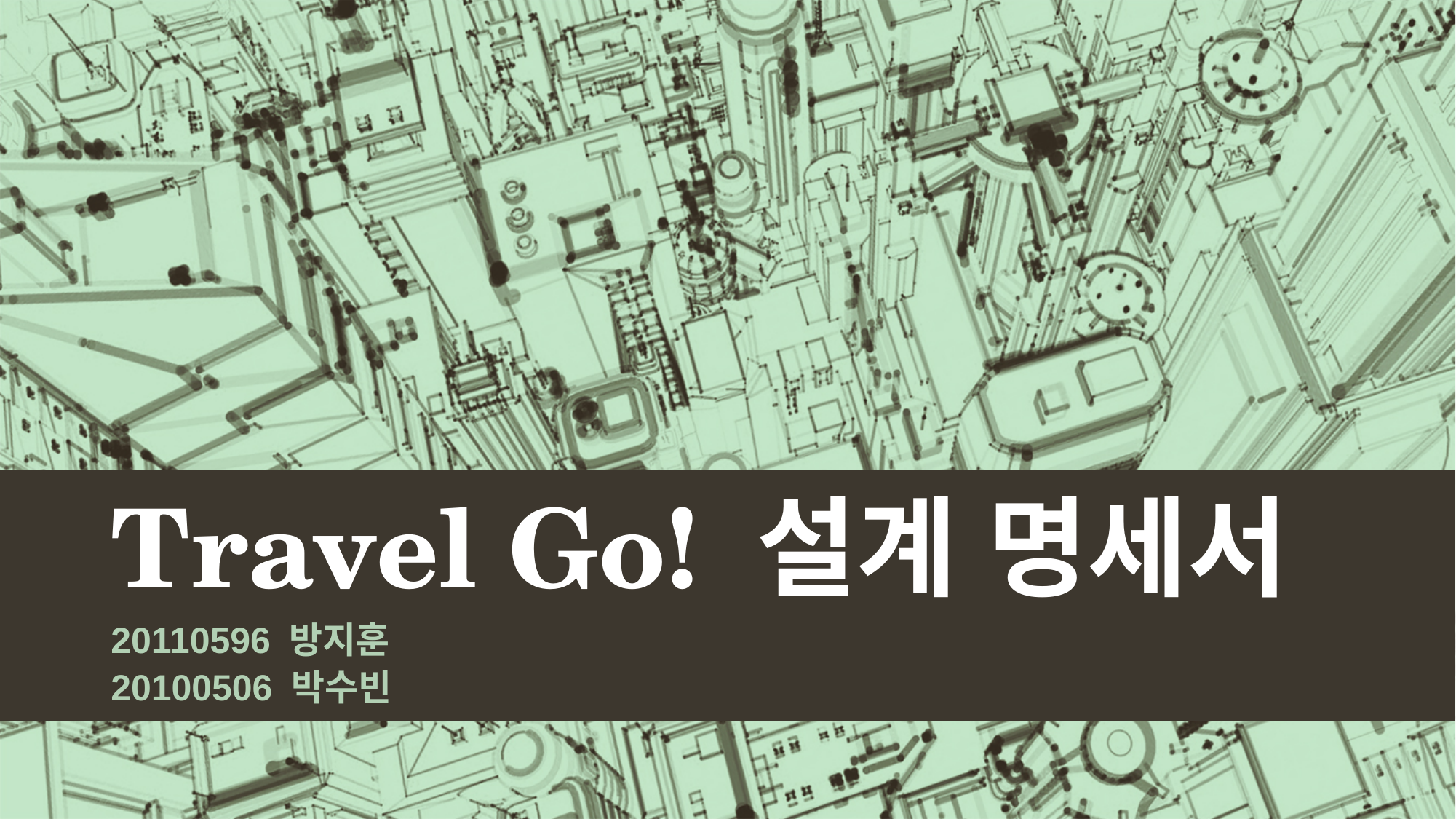

# Travel Go! 설계 명세서
20110596 방지훈

20100506 박수빈